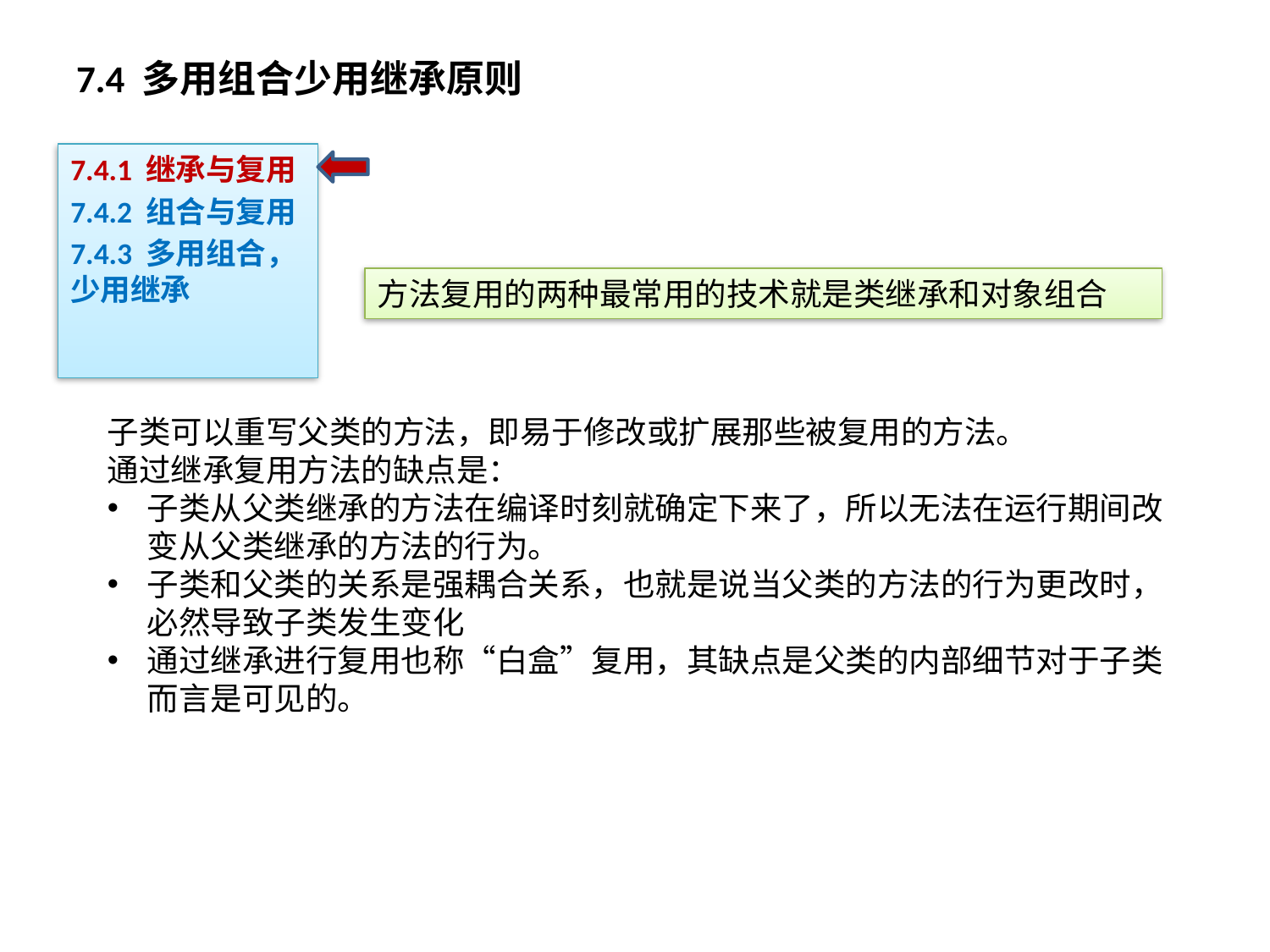

# 7.4 多用组合少用继承原则
7.4.1 继承与复用
7.4.2 组合与复用
7.4.3 多用组合，少用继承

方法复用的两种最常用的技术就是类继承和对象组合
子类可以重写父类的方法，即易于修改或扩展那些被复用的方法。
通过继承复用方法的缺点是：
子类从父类继承的方法在编译时刻就确定下来了，所以无法在运行期间改变从父类继承的方法的行为。
子类和父类的关系是强耦合关系，也就是说当父类的方法的行为更改时，必然导致子类发生变化
通过继承进行复用也称“白盒”复用，其缺点是父类的内部细节对于子类而言是可见的。